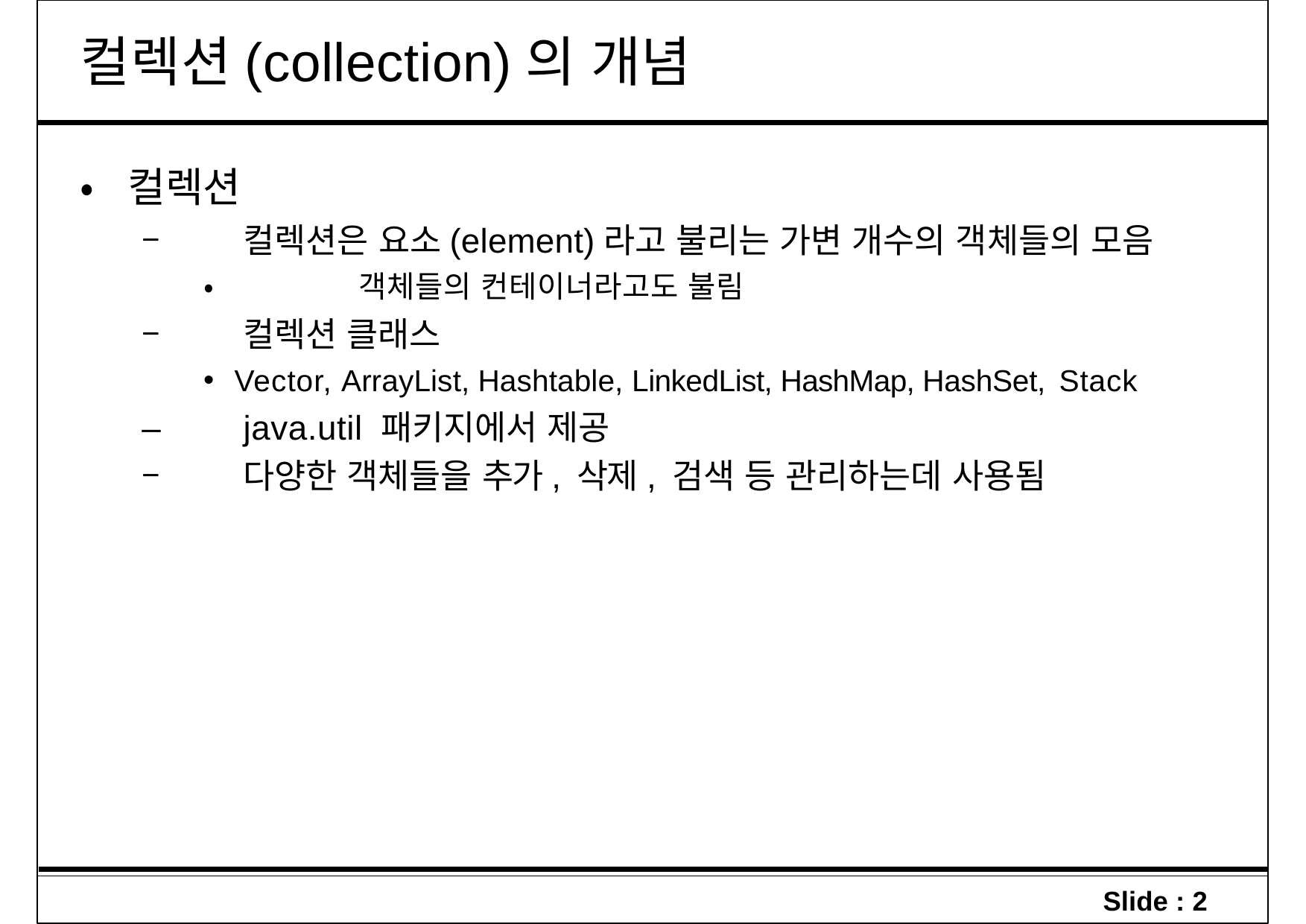

# 컬렉션(collection)의 개념
•	컬렉션
–	컬렉션은 요소(element)라고 불리는 가변 개수의 객체들의 모음
•	객체들의 컨테이너라고도 불림
–	컬렉션 클래스
Vector, ArrayList, Hashtable, LinkedList, HashMap, HashSet, Stack
–	java.util 패키지에서 제공
–	다양한 객체들을 추가, 삭제, 검색 등 관리하는데 사용됨

Slide : 2